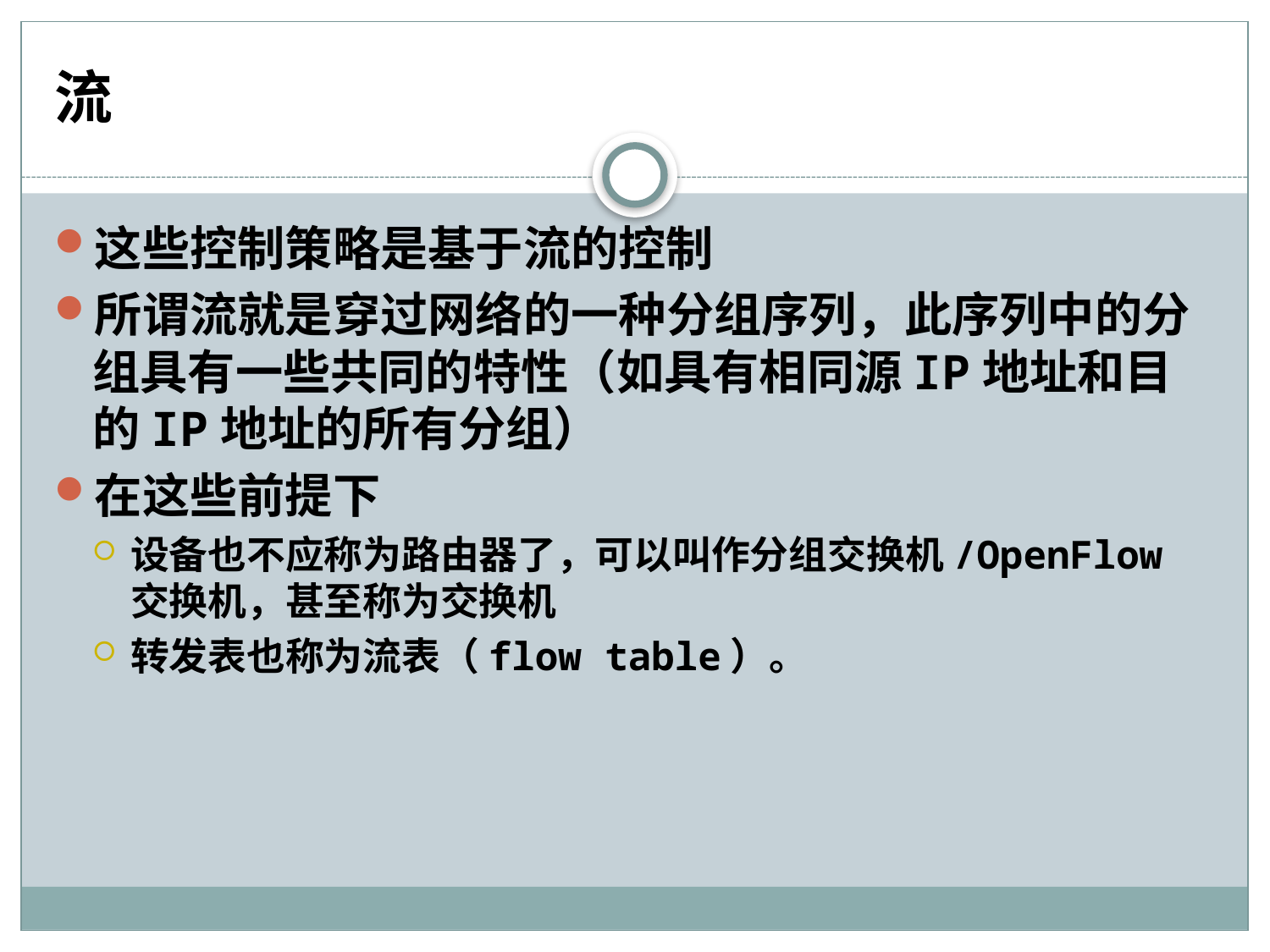

# 流
这些控制策略是基于流的控制
所谓流就是穿过网络的一种分组序列，此序列中的分组具有一些共同的特性（如具有相同源IP地址和目的IP地址的所有分组）
在这些前提下
设备也不应称为路由器了，可以叫作分组交换机/OpenFlow交换机，甚至称为交换机
转发表也称为流表（flow table）。